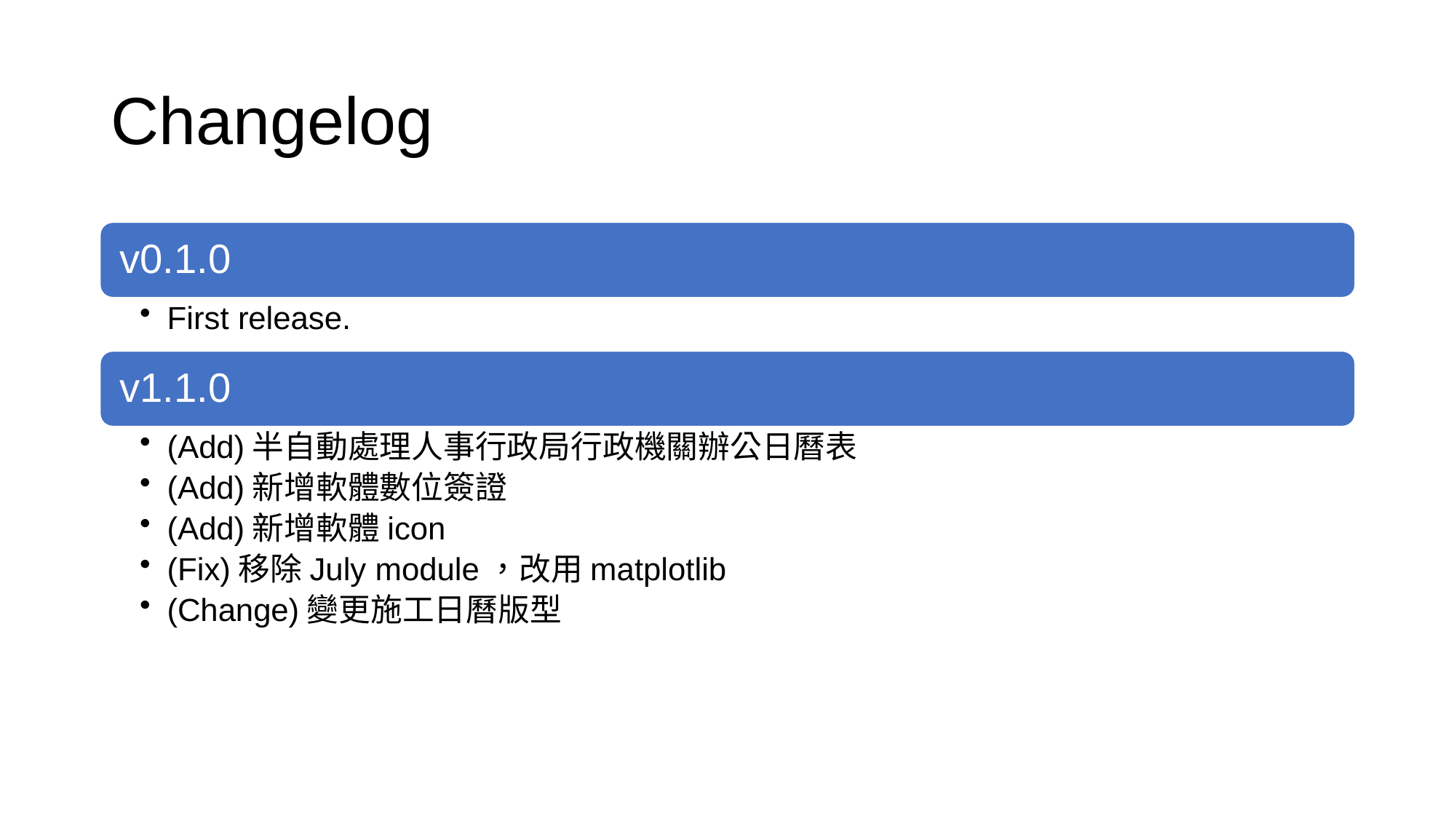

# Changelog
v0.1.0
First release.
v1.1.0
(Add)半自動處理人事行政局行政機關辦公日曆表
(Add)新增軟體數位簽證
(Add)新增軟體icon
(Fix)移除July module，改用matplotlib
(Change)變更施工日曆版型